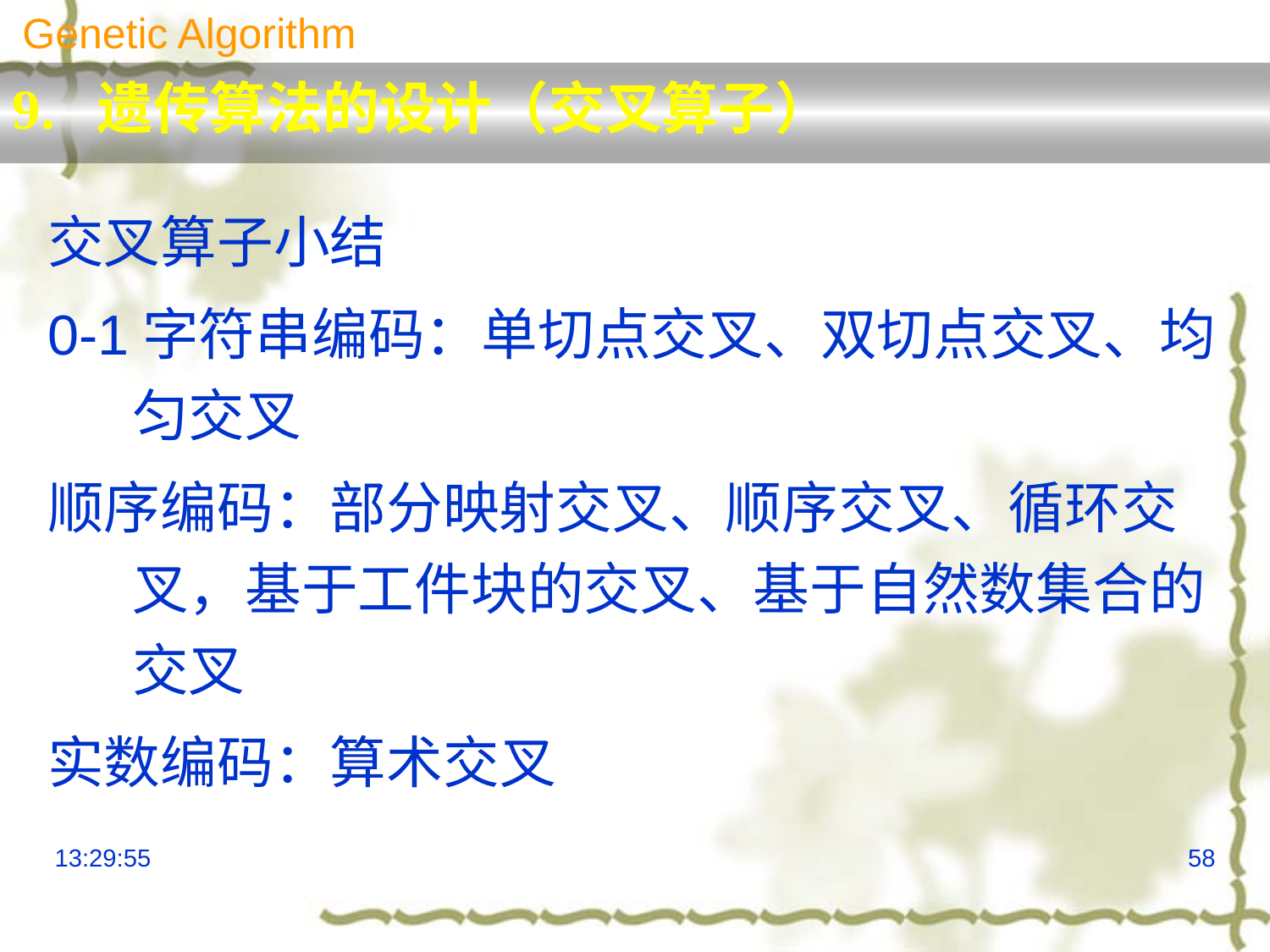

Genetic Algorithm
9.  遗传算法的设计（交叉算子）
交叉算子小结
0-1字符串编码：单切点交叉、双切点交叉、均匀交叉
顺序编码：部分映射交叉、顺序交叉、循环交叉，基于工件块的交叉、基于自然数集合的交叉
实数编码：算术交叉
13:29:55
58